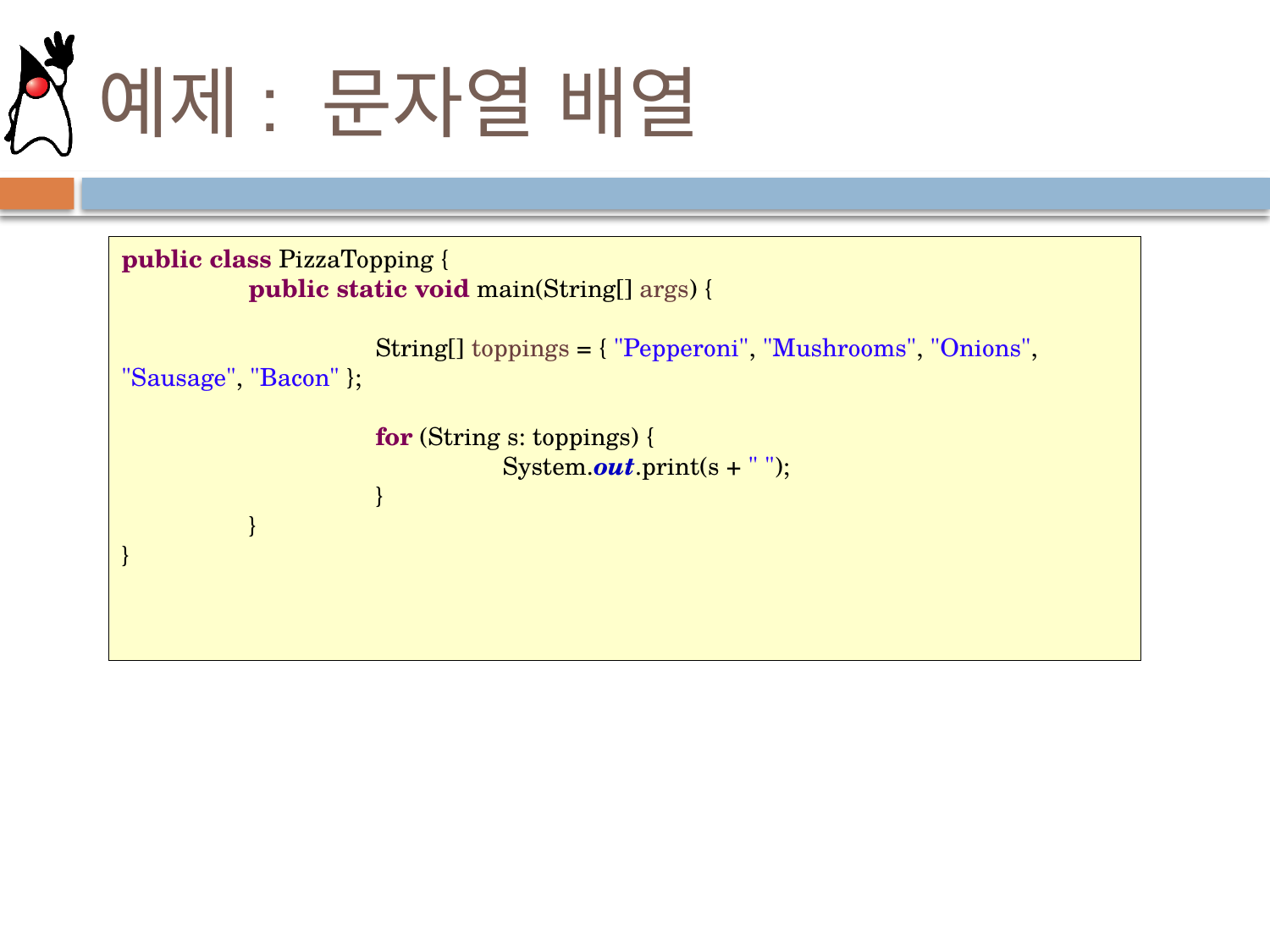

# 예제: 문자열 배열
public class PizzaTopping {
	public static void main(String[] args) {

		String[] toppings = { "Pepperoni", "Mushrooms", "Onions", "Sausage", "Bacon" };

		for (String s: toppings) {
			System.out.print(s + " ");
		}
	}
}